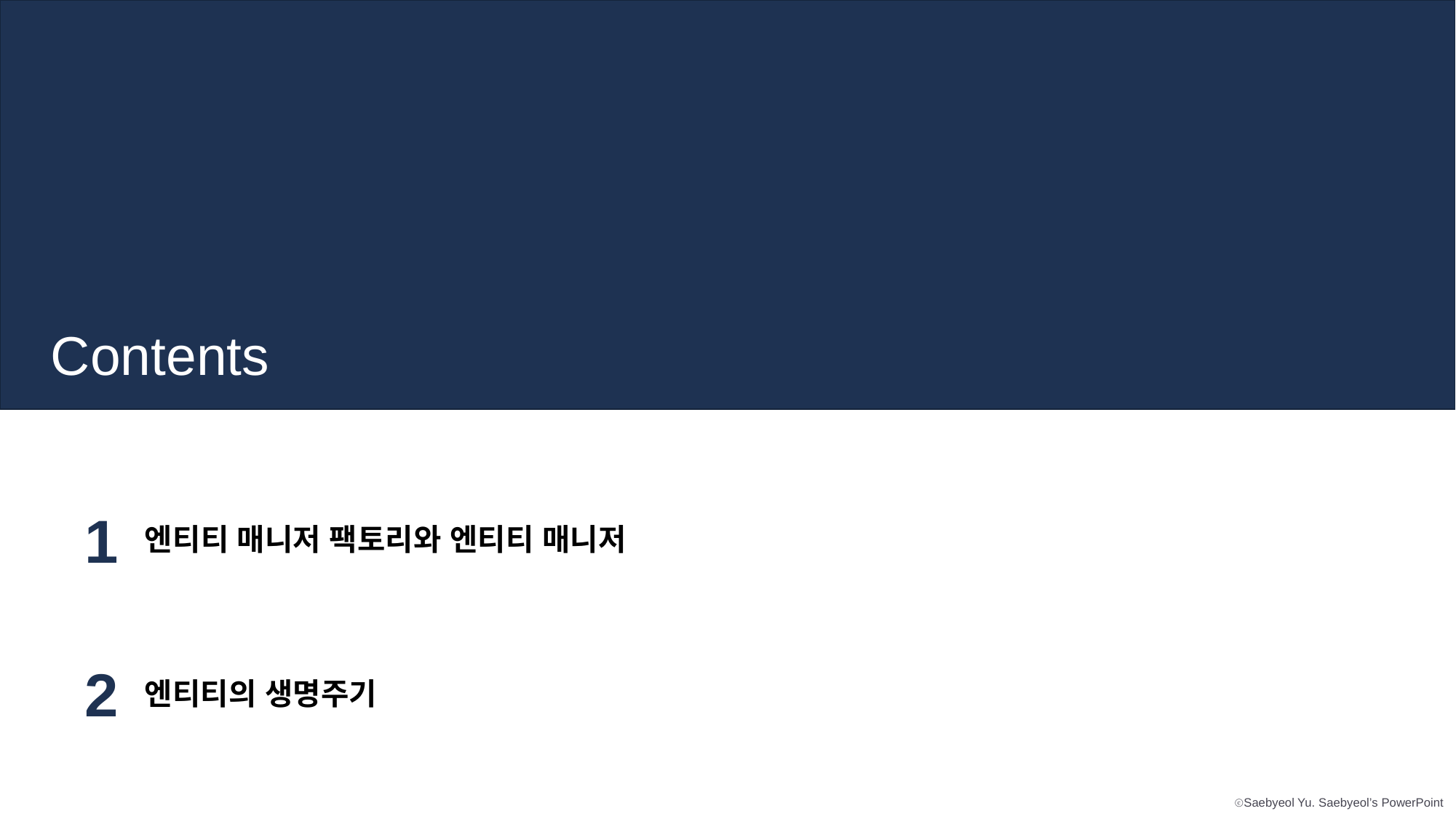

Contents
1
엔티티 매니저 팩토리와 엔티티 매니저
2
엔티티의 생명주기